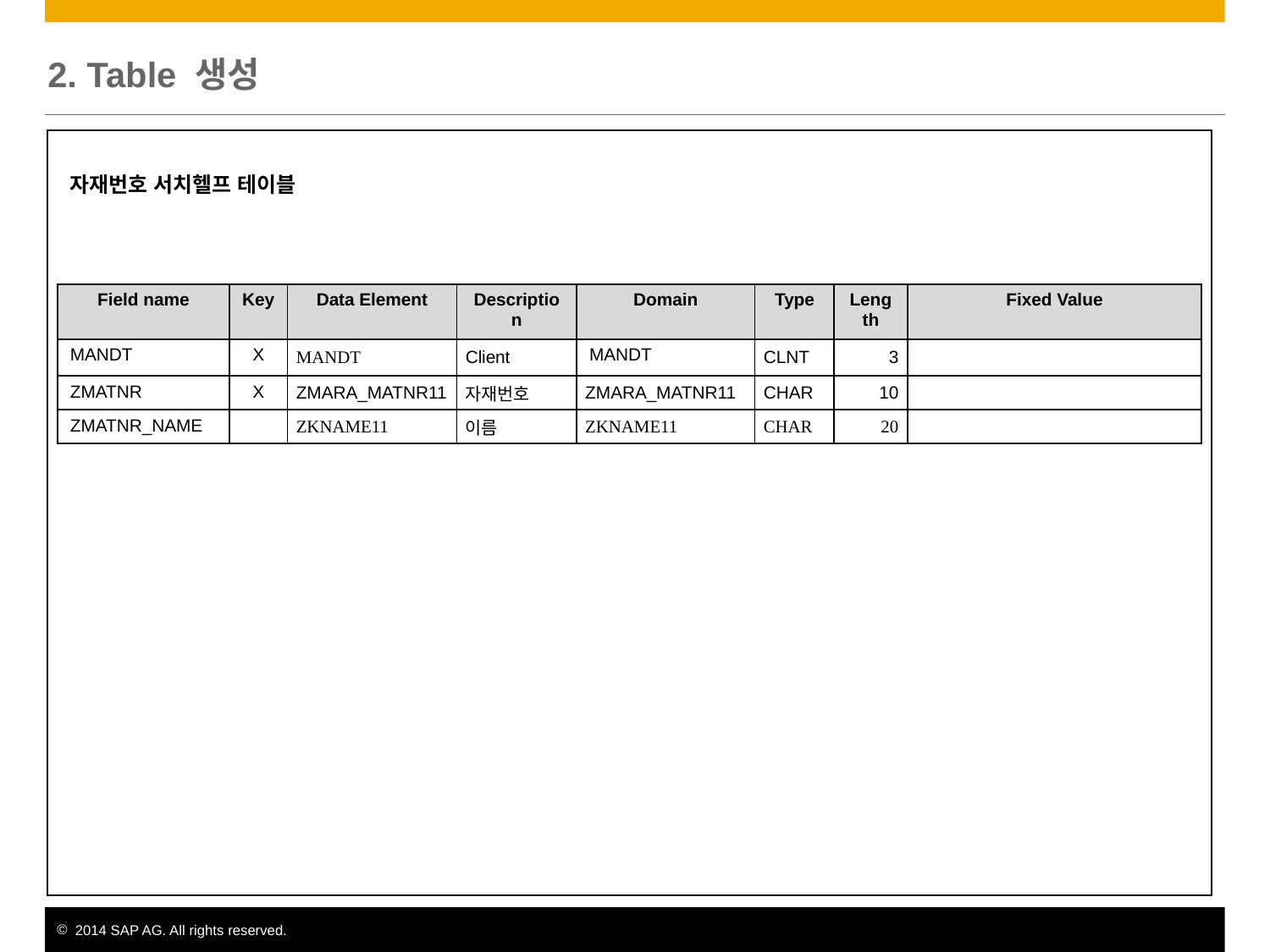

# 2. Table 생성
|  |
| --- |
자재번호 서치헬프 테이블
| Field name | Key | Data Element | Description | Domain | Type | Length | Fixed Value |
| --- | --- | --- | --- | --- | --- | --- | --- |
| MANDT | X | MANDT | Client | MANDT | CLNT | 3 |  |
| ZMATNR | X | ZMARA\_MATNR11 | 자재번호 | ZMARA\_MATNR11 | CHAR | 10 |  |
| ZMATNR\_NAME |  | ZKNAME11 | 이름 | ZKNAME11 | CHAR | 20 |  |